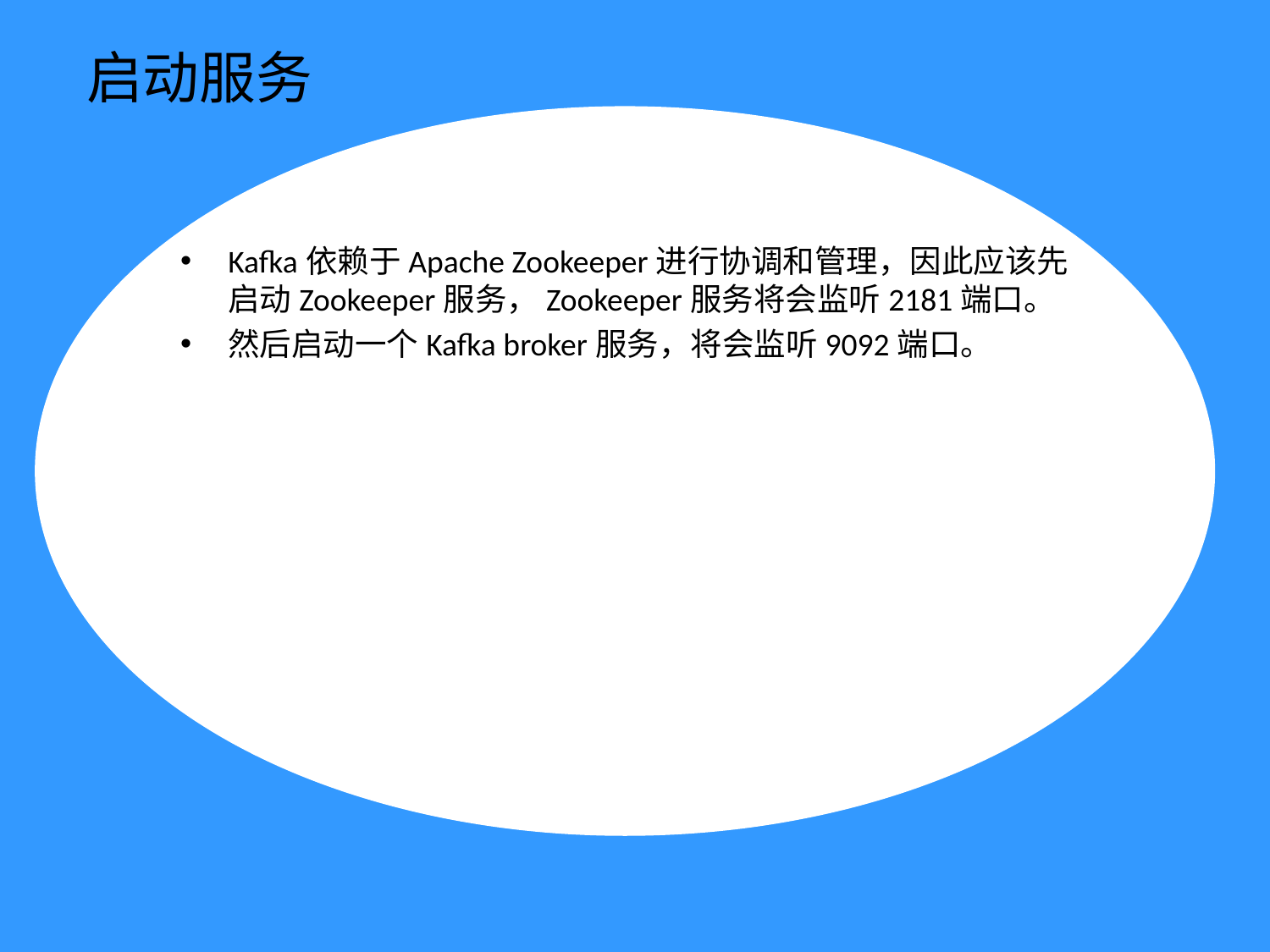

# 启动服务
Kafka依赖于Apache Zookeeper进行协调和管理，因此应该先启动Zookeeper服务，Zookeeper服务将会监听2181端口。
然后启动一个Kafka broker服务，将会监听9092端口。